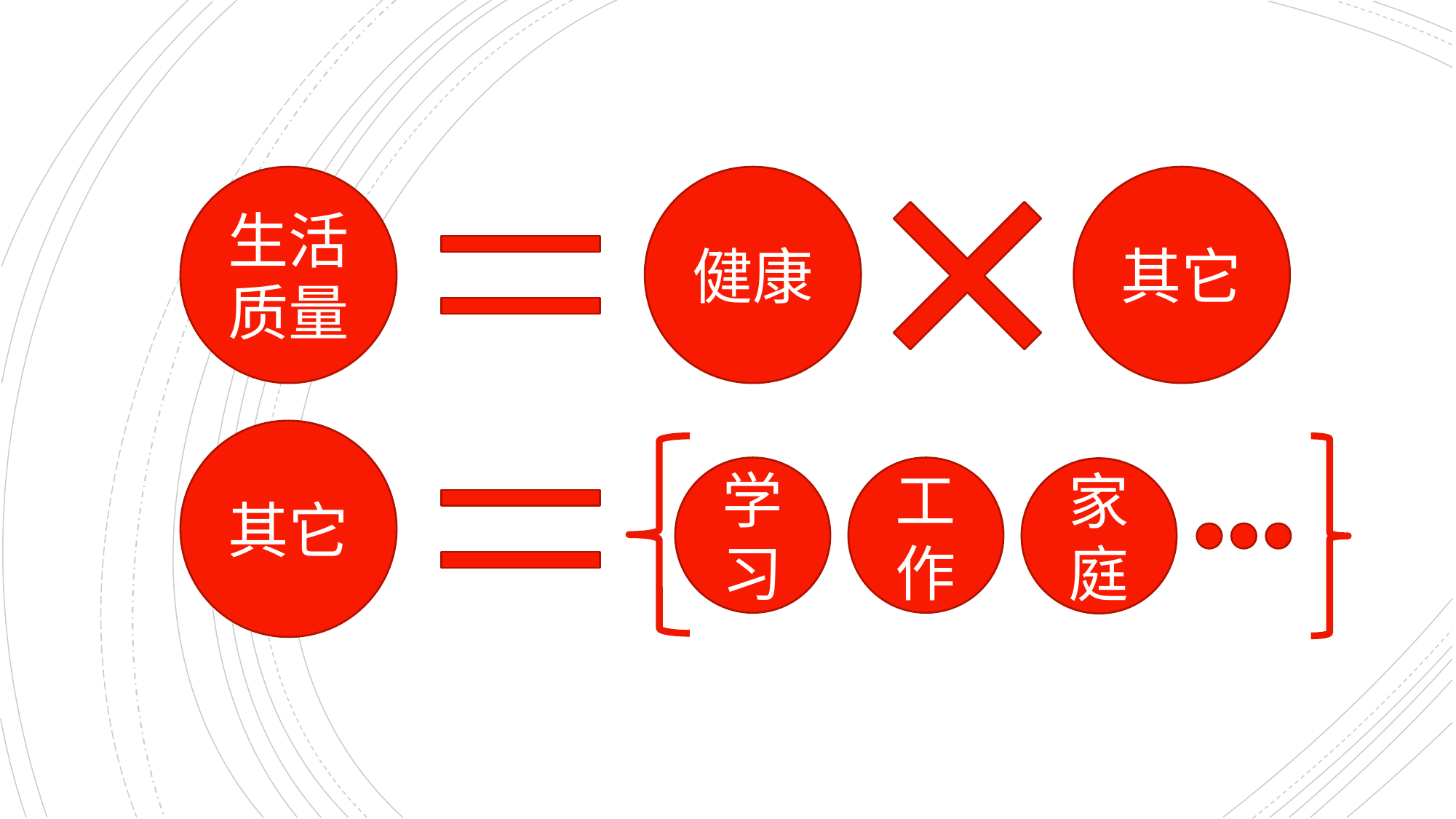

健康
其它
生活质量

其它

工作
学习
家庭